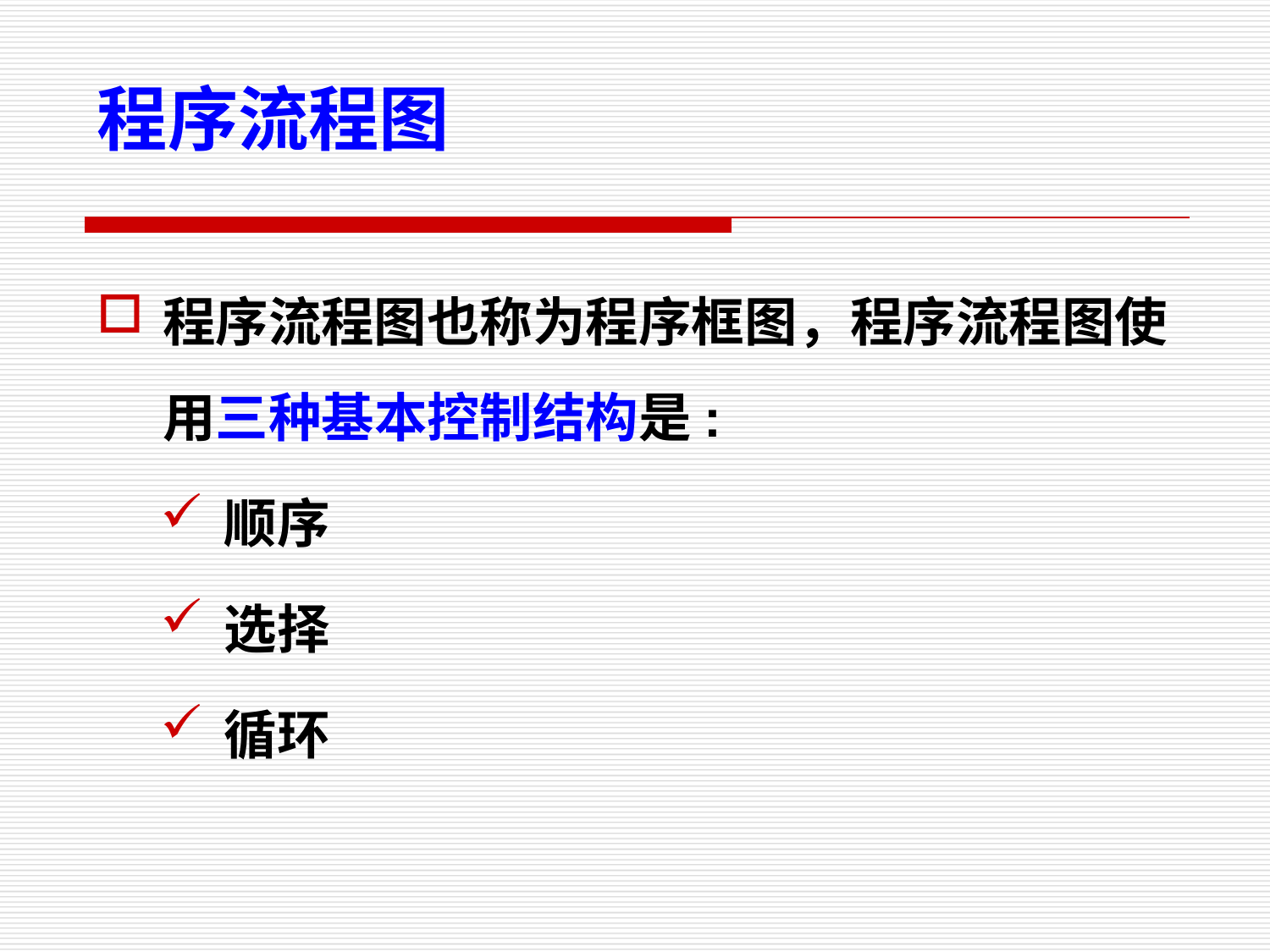

程序流程图
程序流程图也称为程序框图，程序流程图使用三种基本控制结构是:
顺序
选择
循环